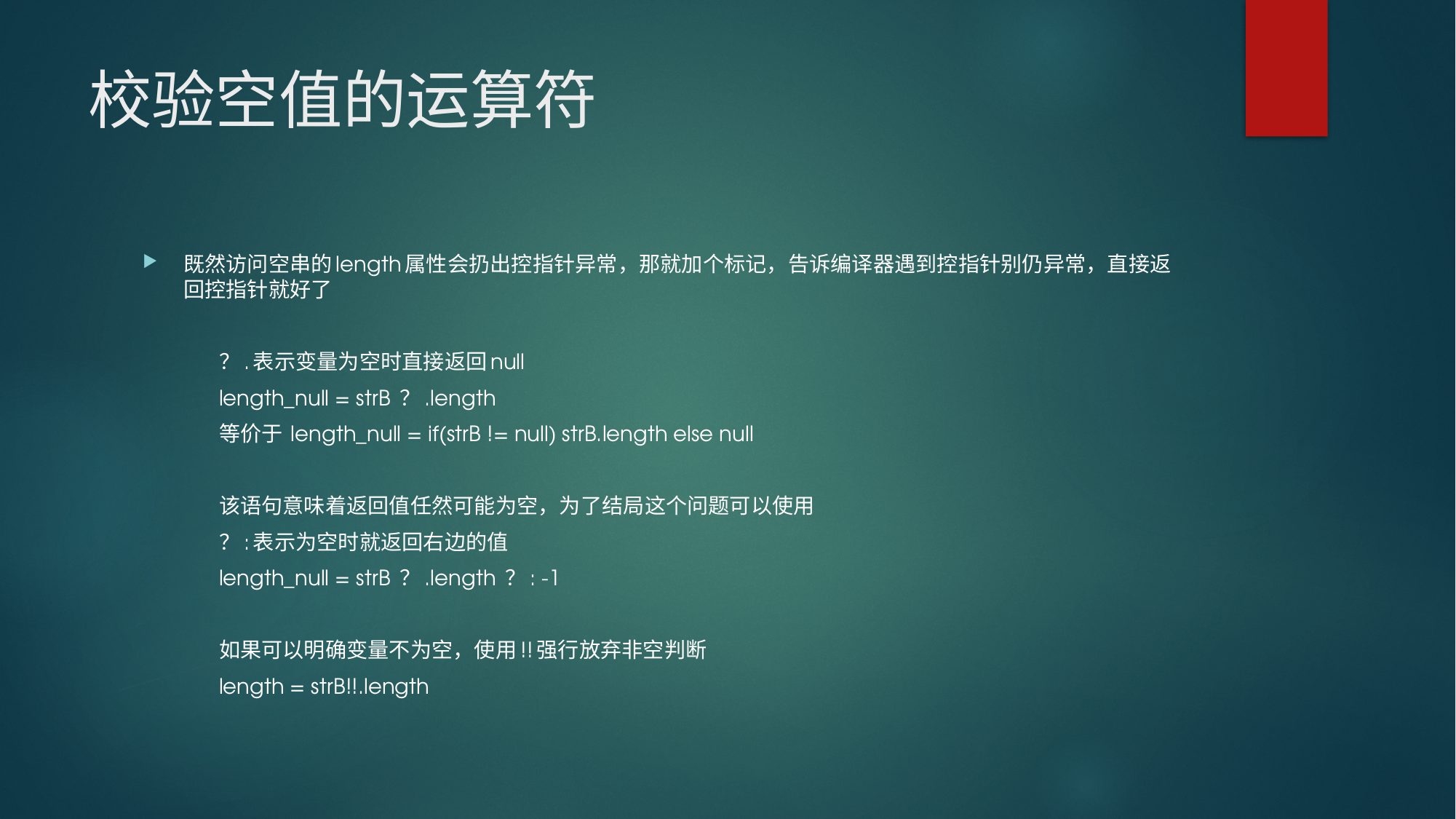

# 校验空值的运算符
既然访问空串的length属性会扔出控指针异常，那就加个标记，告诉编译器遇到控指针别仍异常，直接返回控指针就好了

	？.表示变量为空时直接返回null
	length_null = strB ？.length
	等价于 length_null = if(strB != null) strB.length else null

	该语句意味着返回值任然可能为空，为了结局这个问题可以使用
	？:表示为空时就返回右边的值
	length_null = strB ？.length ？: -1

	如果可以明确变量不为空，使用!!强行放弃非空判断
	length = strB!!.length